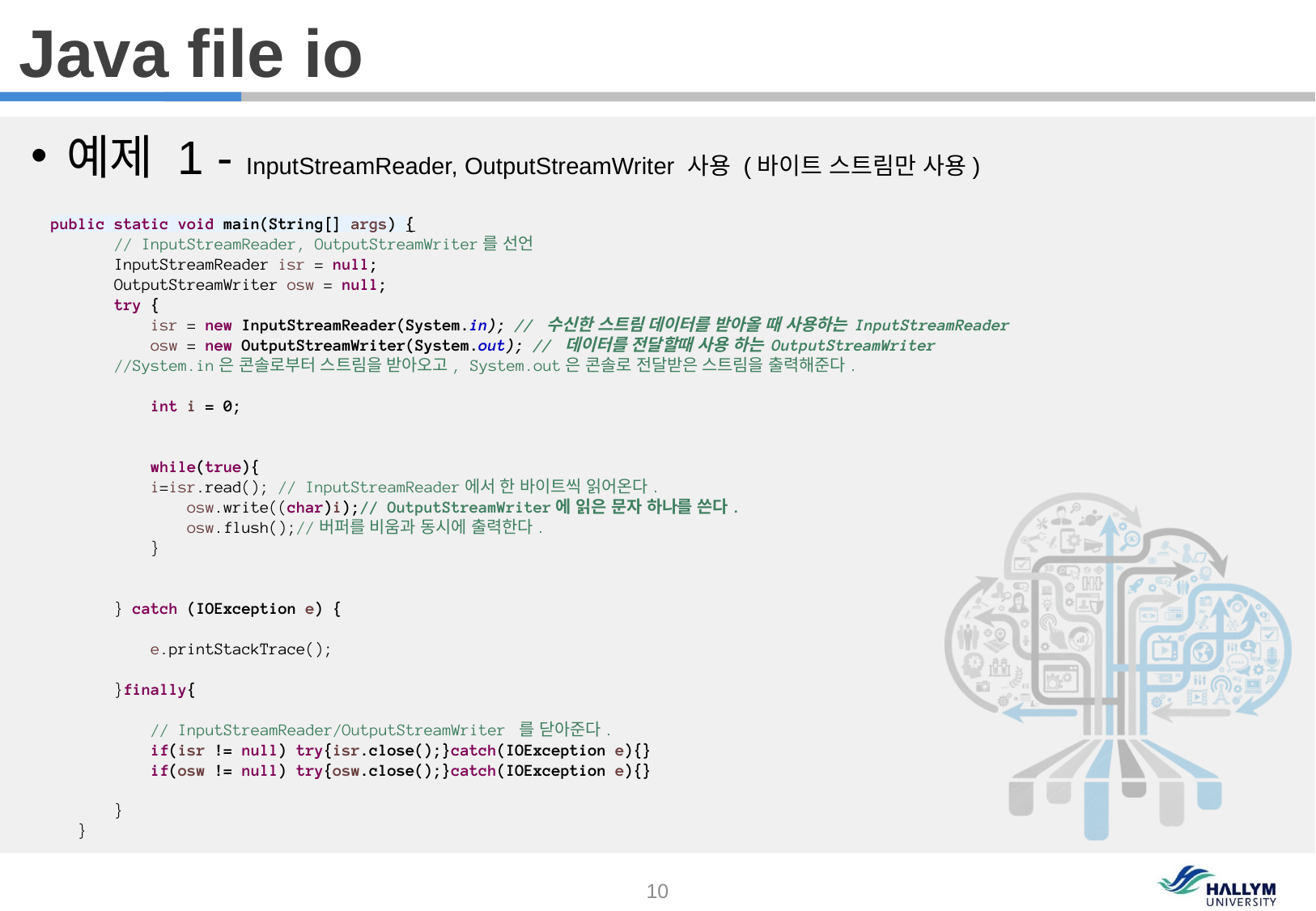

Java file io
예제 1 - InputStreamReader, OutputStreamWriter 사용 (바이트 스트림만 사용)
 public static void main(String[] args) {
        // InputStreamReader, OutputStreamWriter를 선언
        InputStreamReader isr = null;
        OutputStreamWriter osw = null;
        try {
            isr = new InputStreamReader(System.in); // 수신한 스트림 데이터를 받아올 때 사용하는 InputStreamReader
            osw = new OutputStreamWriter(System.out); // 데이터를 전달할때 사용 하는 OutputStreamWriter
        //System.in은 콘솔로부터 스트림을 받아오고, System.out은 콘솔로 전달받은 스트림을 출력해준다.

            int i = 0;

            while(true){
            i=isr.read(); // InputStreamReader에서 한 바이트씩 읽어온다.
                osw.write((char)i);// OutputStreamWriter에 읽은 문자 하나를 쓴다.
                osw.flush();//버퍼를 비움과 동시에 출력한다.
            }

        } catch (IOException e) {

            e.printStackTrace();

        }finally{

            // InputStreamReader/OutputStreamWriter 를 닫아준다.
            if(isr != null) try{isr.close();}catch(IOException e){}
            if(osw != null) try{osw.close();}catch(IOException e){}

        }
    }
10